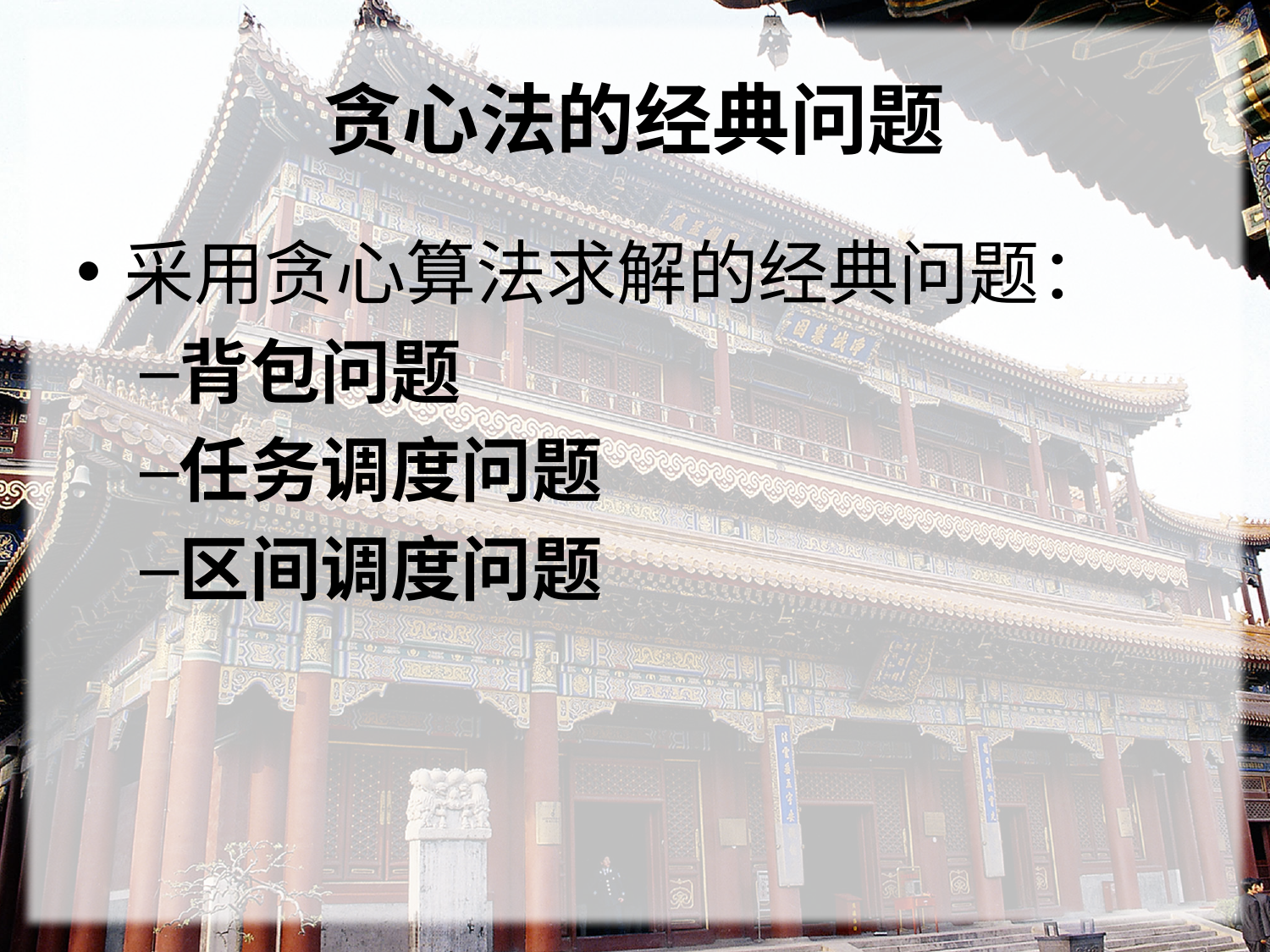

# 贪心法的经典问题
采用贪心算法求解的经典问题：
背包问题
任务调度问题
区间调度问题